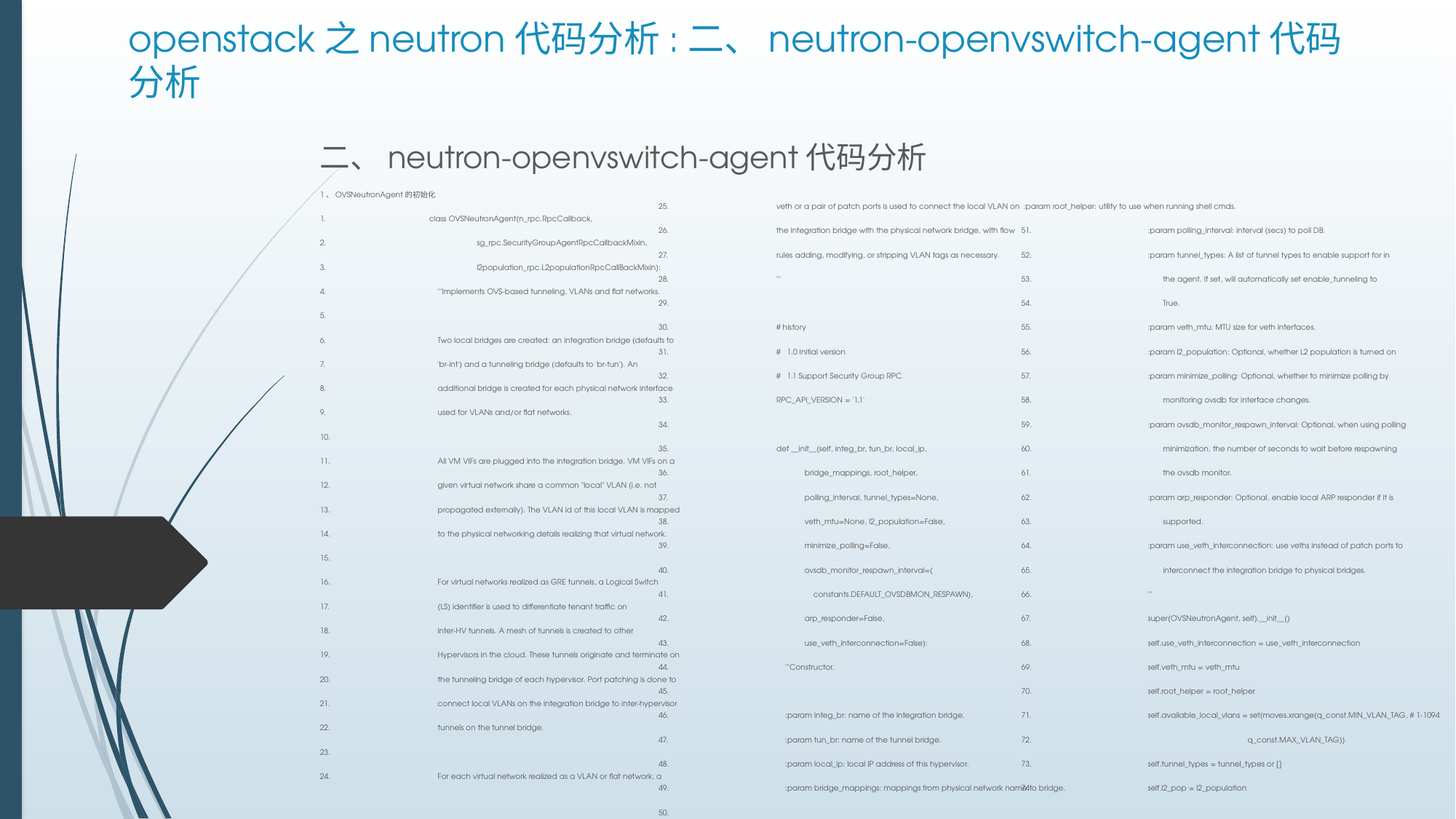

# openstack之neutron代码分析:二、neutron-openvswitch-agent代码分析
二、neutron-openvswitch-agent代码分析
1、OVSNeutronAgent的初始化
1.	class OVSNeutronAgent(n_rpc.RpcCallback,
2.	                      sg_rpc.SecurityGroupAgentRpcCallbackMixin,
3.	                      l2population_rpc.L2populationRpcCallBackMixin):
4.	    '''Implements OVS-based tunneling, VLANs and flat networks.
5.
6.	    Two local bridges are created: an integration bridge (defaults to
7.	    'br-int') and a tunneling bridge (defaults to 'br-tun'). An
8.	    additional bridge is created for each physical network interface
9.	    used for VLANs and/or flat networks.
10.
11.	    All VM VIFs are plugged into the integration bridge. VM VIFs on a
12.	    given virtual network share a common "local" VLAN (i.e. not
13.	    propagated externally). The VLAN id of this local VLAN is mapped
14.	    to the physical networking details realizing that virtual network.
15.
16.	    For virtual networks realized as GRE tunnels, a Logical Switch
17.	    (LS) identifier is used to differentiate tenant traffic on
18.	    inter-HV tunnels. A mesh of tunnels is created to other
19.	    Hypervisors in the cloud. These tunnels originate and terminate on
20.	    the tunneling bridge of each hypervisor. Port patching is done to
21.	    connect local VLANs on the integration bridge to inter-hypervisor
22.	    tunnels on the tunnel bridge.
23.
24.	    For each virtual network realized as a VLAN or flat network, a
25.	    veth or a pair of patch ports is used to connect the local VLAN on
26.	    the integration bridge with the physical network bridge, with flow
27.	    rules adding, modifying, or stripping VLAN tags as necessary.
28.	    '''
29.
30.	    # history
31.	    #   1.0 Initial version
32.	    #   1.1 Support Security Group RPC
33.	    RPC_API_VERSION = '1.1'
34.
35.	    def __init__(self, integ_br, tun_br, local_ip,
36.	                 bridge_mappings, root_helper,
37.	                 polling_interval, tunnel_types=None,
38.	                 veth_mtu=None, l2_population=False,
39.	                 minimize_polling=False,
40.	                 ovsdb_monitor_respawn_interval=(
41.	                     constants.DEFAULT_OVSDBMON_RESPAWN),
42.	                 arp_responder=False,
43.	                 use_veth_interconnection=False):
44.	        '''Constructor.
45.
46.	        :param integ_br: name of the integration bridge.
47.	        :param tun_br: name of the tunnel bridge.
48.	        :param local_ip: local IP address of this hypervisor.
49.	        :param bridge_mappings: mappings from physical network name to bridge.
50.
 :param root_helper: utility to use when running shell cmds.
51.	        :param polling_interval: interval (secs) to poll DB.
52.	        :param tunnel_types: A list of tunnel types to enable support for in
53.	               the agent. If set, will automatically set enable_tunneling to
54.	               True.
55.	        :param veth_mtu: MTU size for veth interfaces.
56.	        :param l2_population: Optional, whether L2 population is turned on
57.	        :param minimize_polling: Optional, whether to minimize polling by
58.	               monitoring ovsdb for interface changes.
59.	        :param ovsdb_monitor_respawn_interval: Optional, when using polling
60.	               minimization, the number of seconds to wait before respawning
61.	               the ovsdb monitor.
62.	        :param arp_responder: Optional, enable local ARP responder if it is
63.	               supported.
64.	        :param use_veth_interconnection: use veths instead of patch ports to
65.	               interconnect the integration bridge to physical bridges.
66.	        '''
67.	        super(OVSNeutronAgent, self).__init__()
68.	        self.use_veth_interconnection = use_veth_interconnection
69.	        self.veth_mtu = veth_mtu
70.	        self.root_helper = root_helper
71.	        self.available_local_vlans = set(moves.xrange(q_const.MIN_VLAN_TAG, # 1-1094
72.	                                                      q_const.MAX_VLAN_TAG))
73.	        self.tunnel_types = tunnel_types or []
74.	        self.l2_pop = l2_population